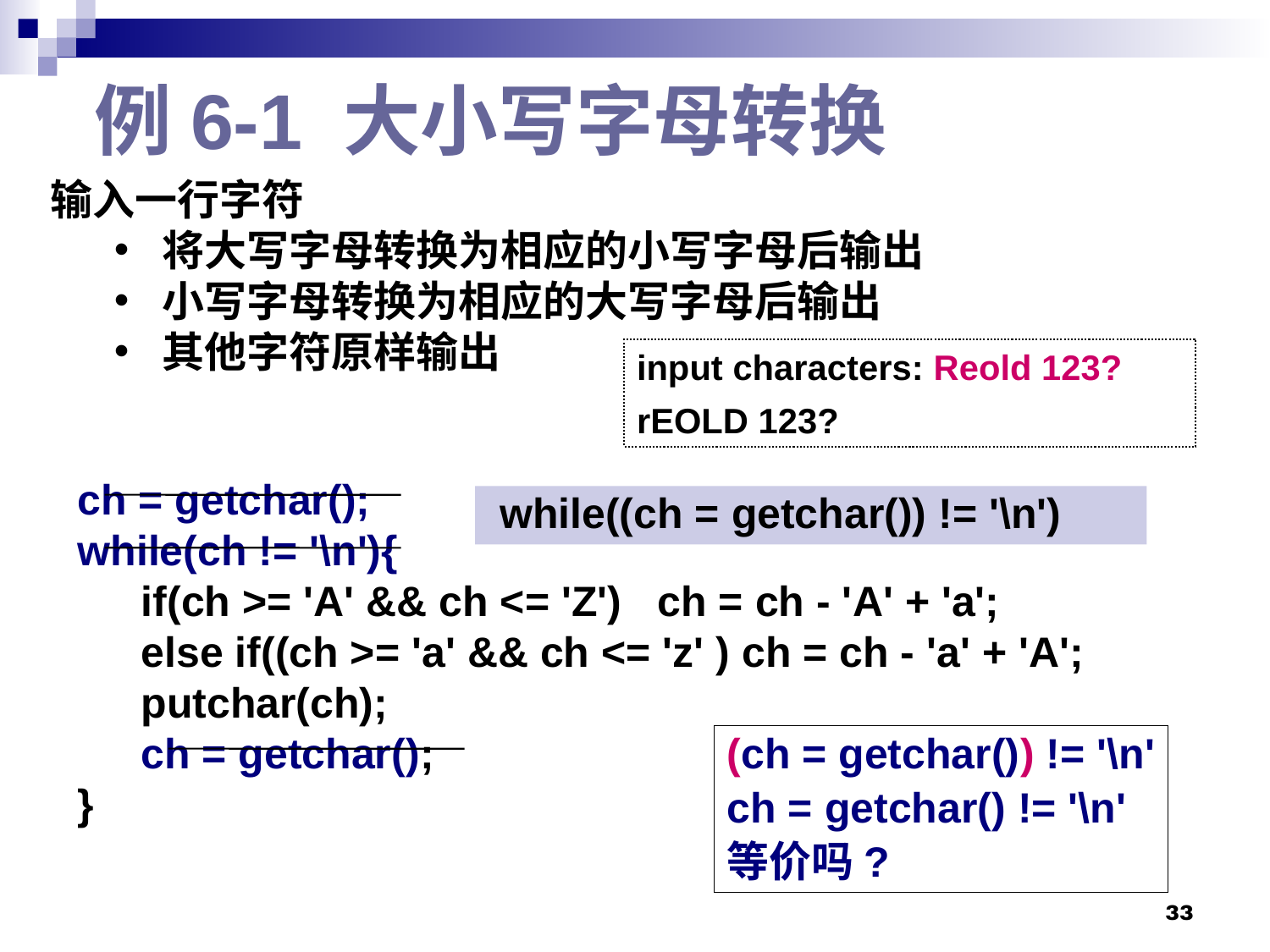

# 例6-1 大小写字母转换
输入一行字符
将大写字母转换为相应的小写字母后输出
小写字母转换为相应的大写字母后输出
其他字符原样输出
input characters: Reold 123?
rEOLD 123?
ch = getchar();
while(ch != '\n'){
if(ch >= 'A' && ch <= 'Z')   ch = ch - 'A' + 'a';
else if((ch >= 'a' && ch <= 'z' ) ch = ch - 'a' + 'A';
putchar(ch);
ch = getchar();
}
 while((ch = getchar()) != '\n')

(ch = getchar()) != '\n'
ch = getchar() != '\n'
等价吗?

33